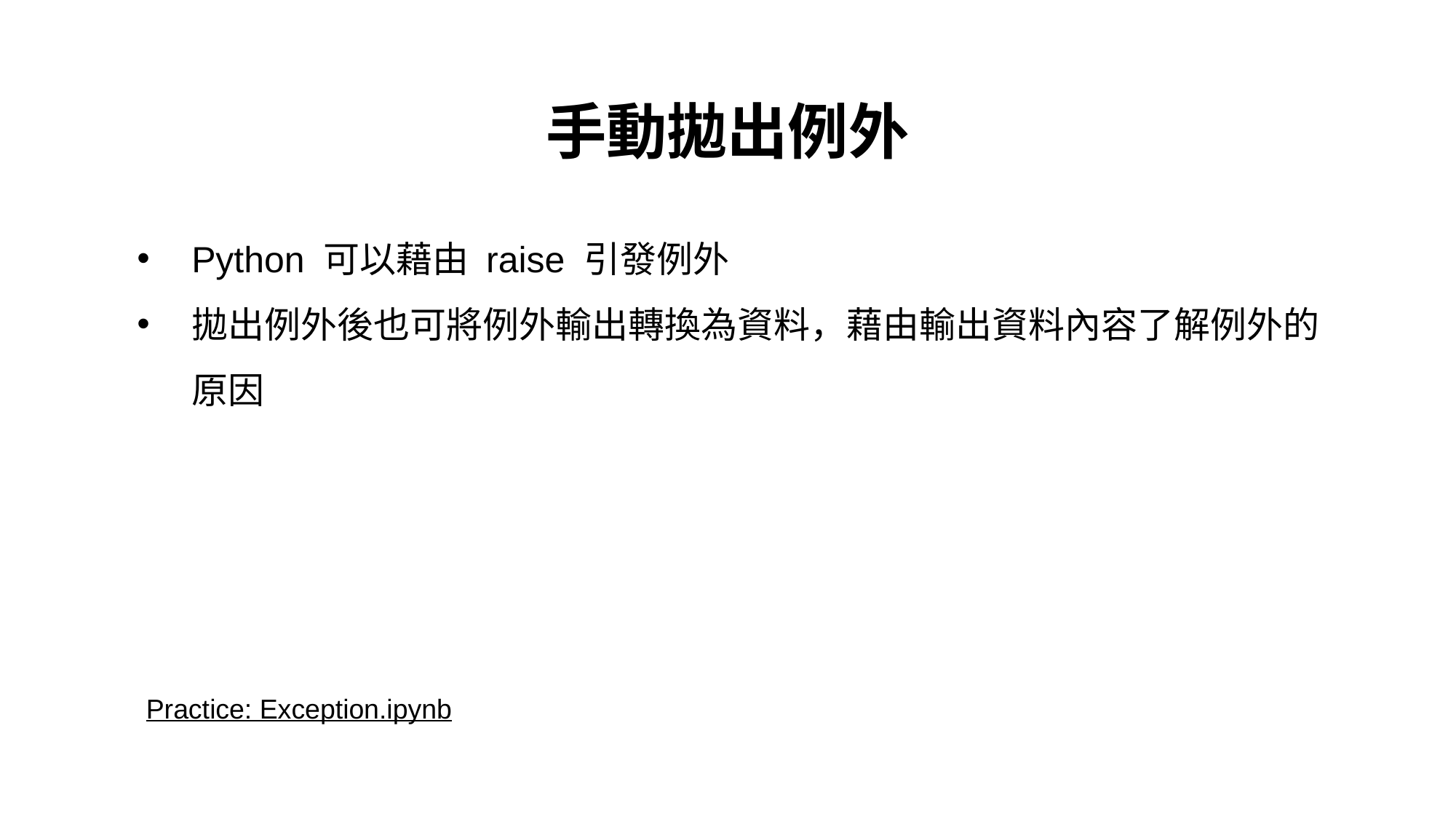

手動拋出例外
Python 可以藉由 raise 引發例外
拋出例外後也可將例外輸出轉換為資料，藉由輸出資料內容了解例外的原因
Practice: Exception.ipynb